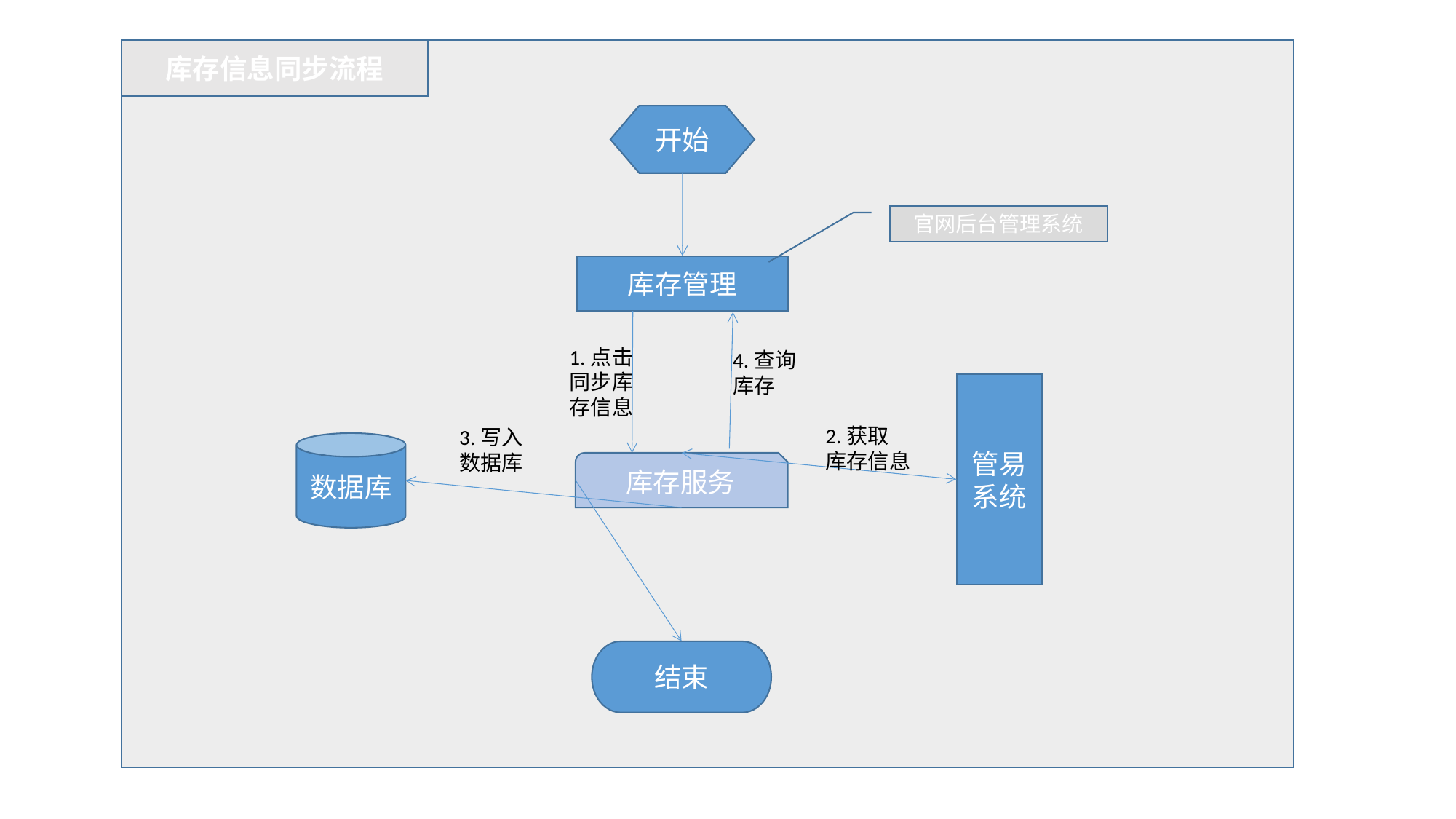

库存信息同步流程
开始
官网后台管理系统
库存管理
1.点击
同步库存信息
4.查询
库存
管易系统
2.获取
库存信息
3.写入
数据库
数据库
库存服务
结束